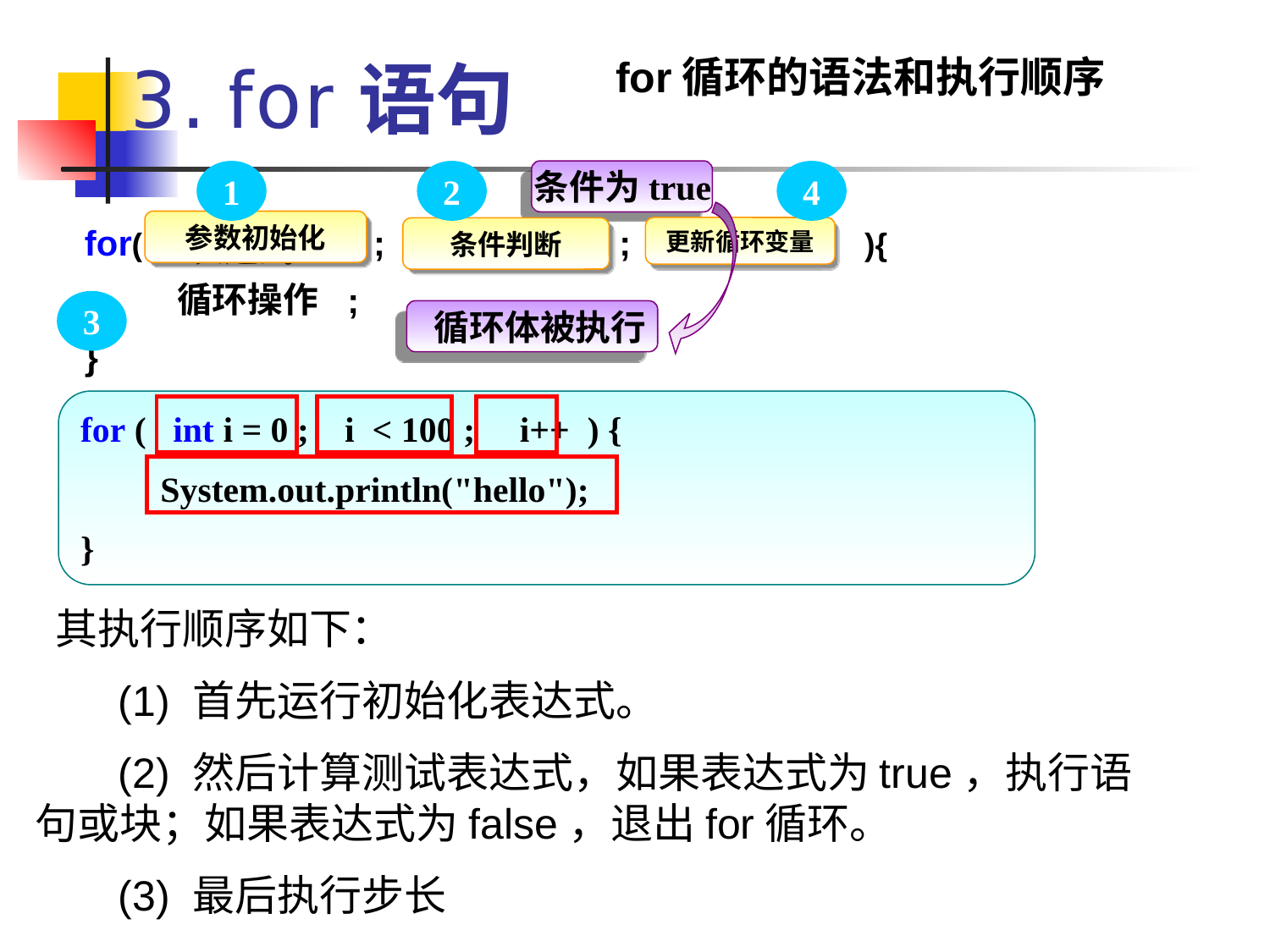

3. for语句
for循环的语法和执行顺序
1
2
        条件为true
4

for(                          ;                        ;                        ){
                           ;
}
参数初始化
更新循环变量
         表达式3
条件判断
       表达式1
  表达式2
         循环操作
3
        循环体被执行

for (   int i = 0 ;    i  < 100 ;     i++  ) {
         System.out.println("hello");
}

 其执行顺序如下：
       (1) 首先运行初始化表达式。
       (2) 然后计算测试表达式，如果表达式为true，执行语句或块；如果表达式为false，退出for循环。
       (3) 最后执行步长